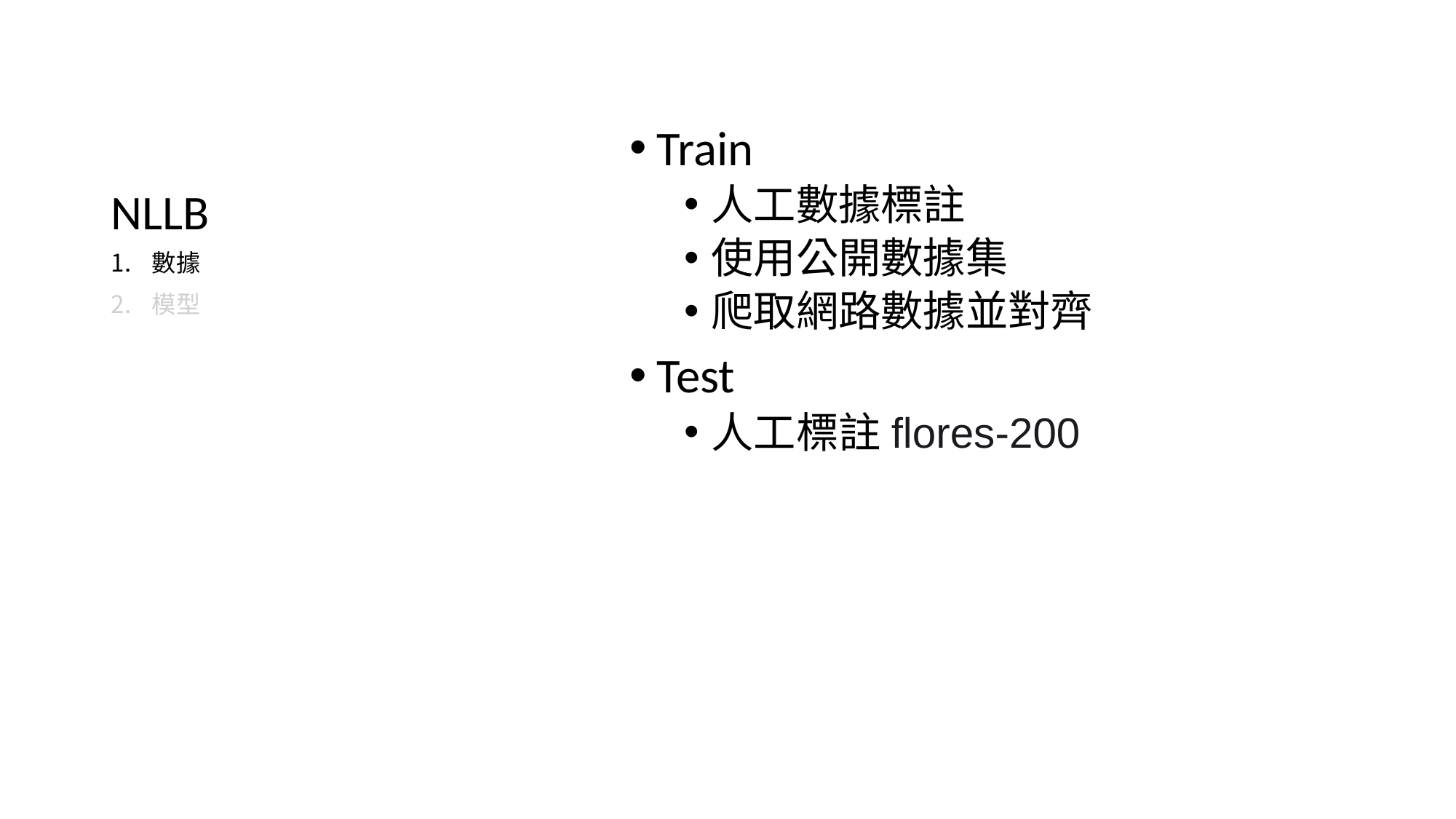

# NLLB
Train
人工數據標註
使用公開數據集
爬取網路數據並對齊
Test
人工標註flores-200

數據
模型